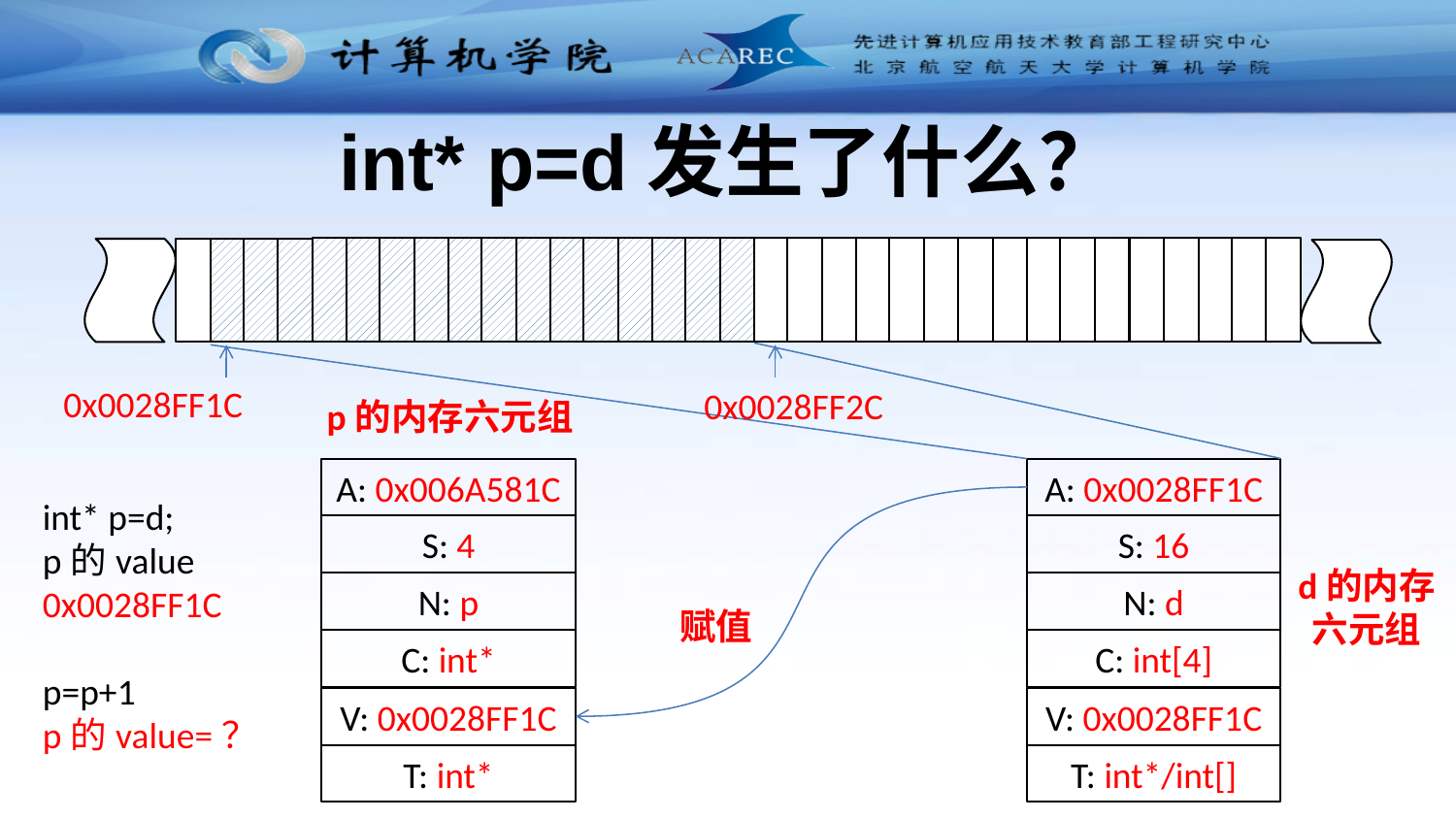

# int* p=d发生了什么？

0x0028FF1C
0x0028FF2C
p的内存六元组
A: 0x006A581C
A: 0x0028FF1C
int* p=d;
p的value
0x0028FF1C

p=p+1
p的value=？
S: 4
S: 16
d的内存六元组
N: p
N: d
赋值
C: int*
C: int[4]
V: 0x0028FF1C
V: 0x0028FF1C
T: int*
T: int*/int[]